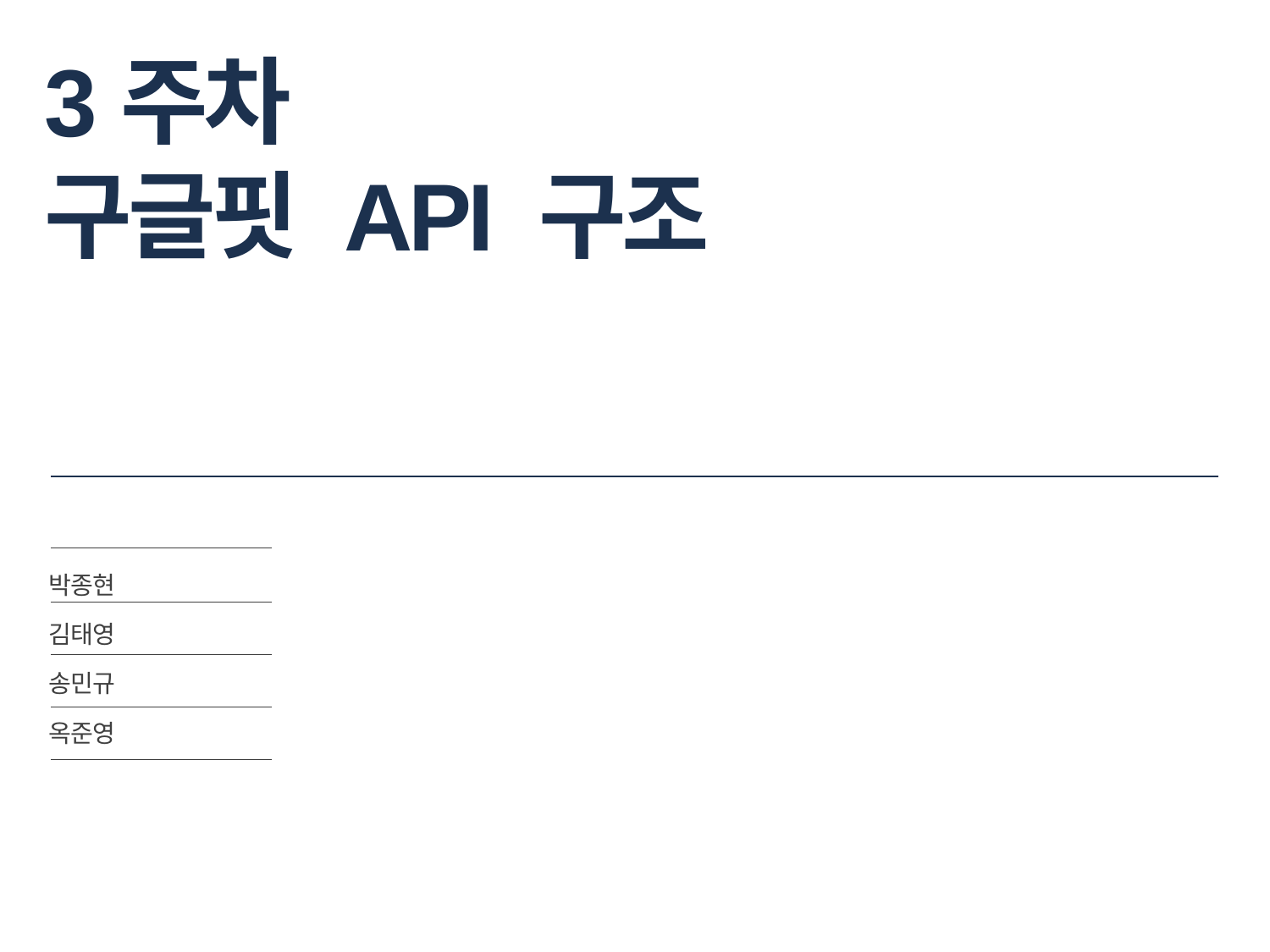

# 3주차 구글핏 API 구조
박종현
김태영
송민규
옥준영